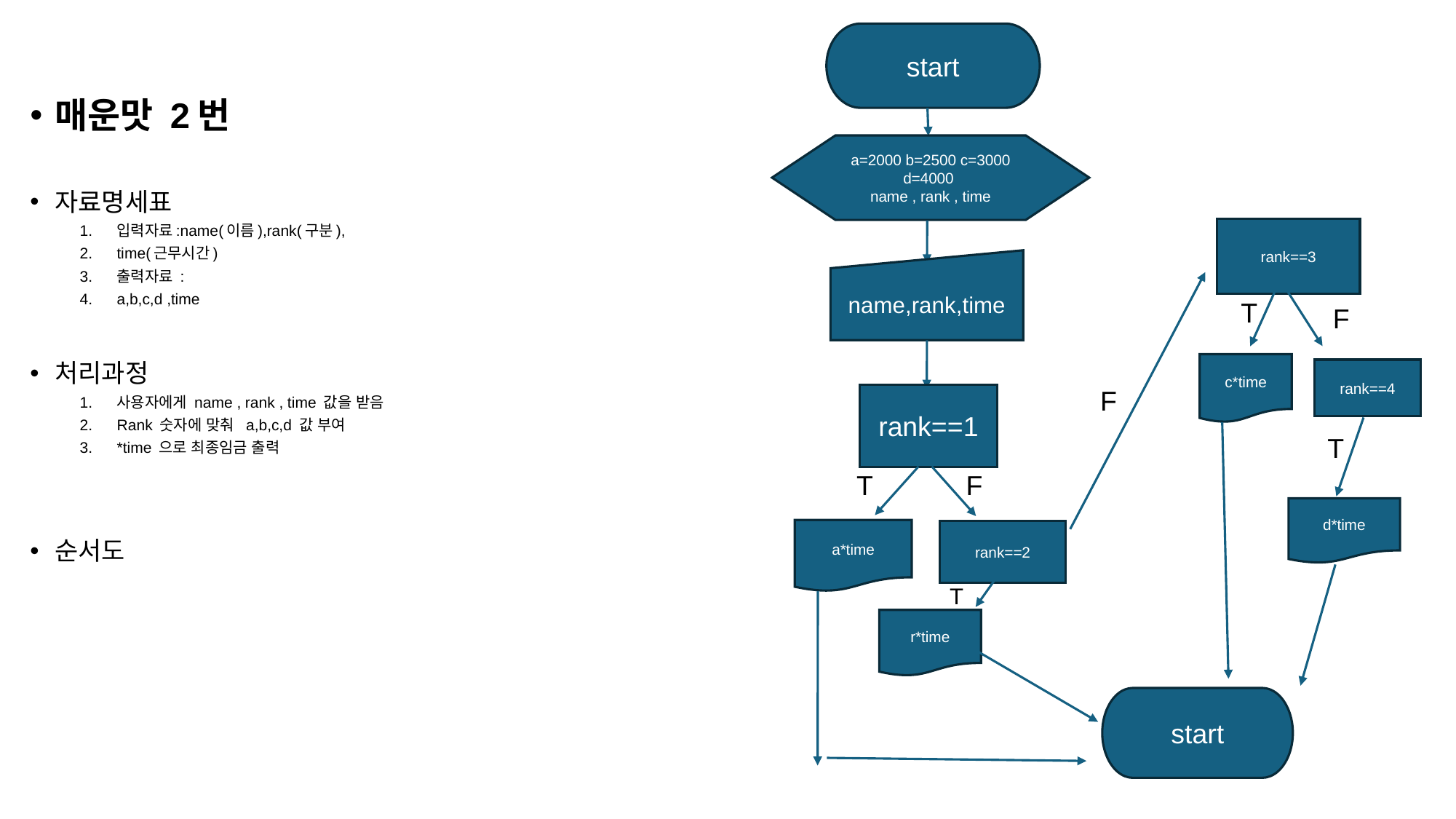

매운맛 2번

자료명세표
입력자료:name(이름),rank(구분),
time(근무시간)
출력자료 :
a,b,c,d ,time

처리과정
사용자에게 name , rank , time 값을 받음
Rank 숫자에 맞춰  a,b,c,d 값 부여
*time 으로 최종임금 출력

순서도
start

a=2000 b=2500 c=3000 d=4000
name , rank , time

rank==3
name,rank,time
T
F
c*time
rank==4
F
rank==1
T
T
F
d*time
a*time
rank==2
T
r*time
start